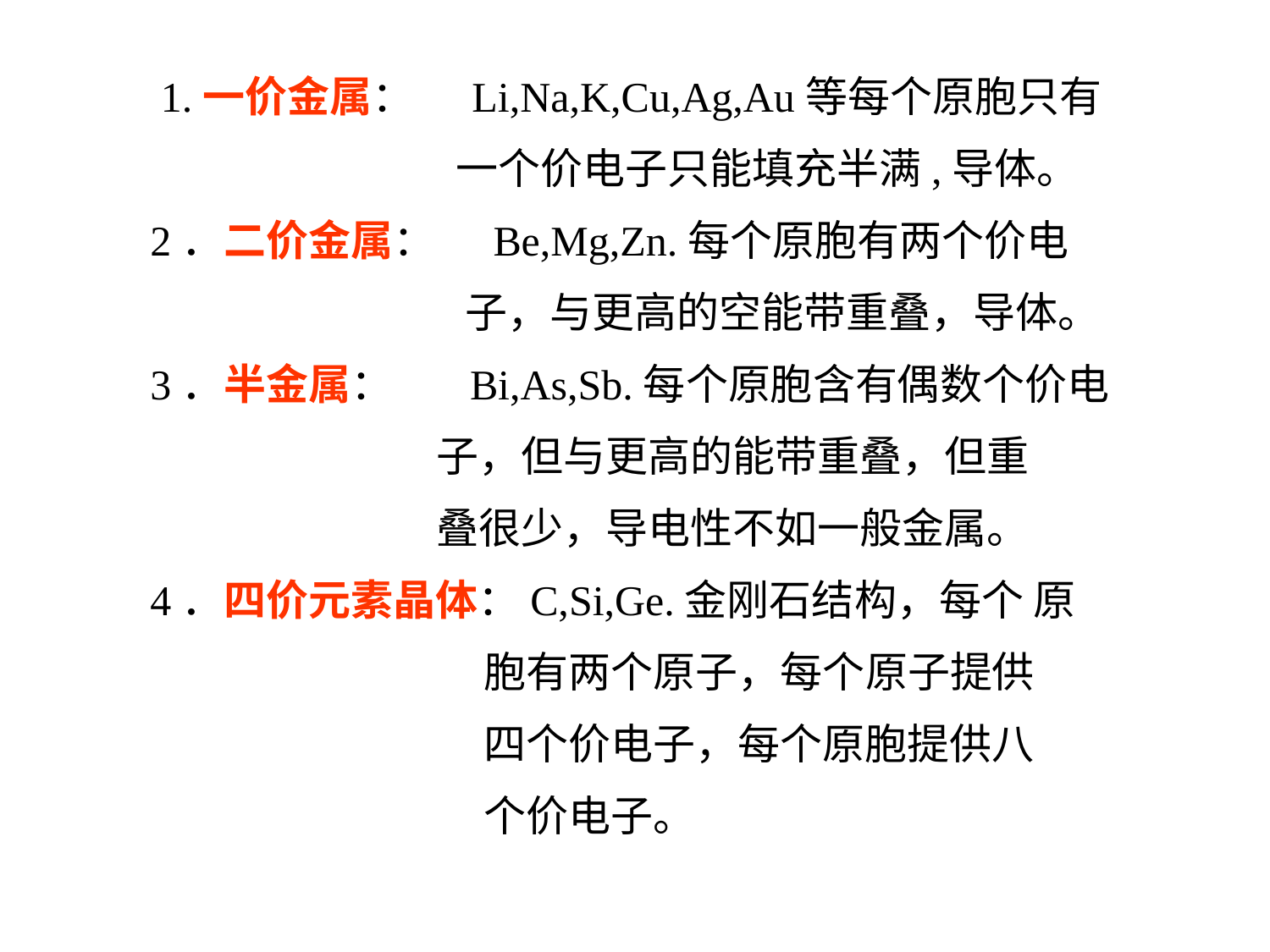

1.一价金属：     Li,Na,K,Cu,Ag,Au等每个原胞只有
                               一个价电子只能填充半满,导体。
2．二价金属：     Be,Mg,Zn.每个原胞有两个价电
                                子，与更高的空能带重叠，导体。
3．半金属：       Bi,As,Sb.每个原胞含有偶数个价电
                             子，但与更高的能带重叠，但重
                             叠很少，导电性不如一般金属。
4．四价元素晶体：C,Si,Ge.金刚石结构，每个 原
                                  胞有两个原子，每个原子提供
                                  四个价电子，每个原胞提供八
                                  个价电子。